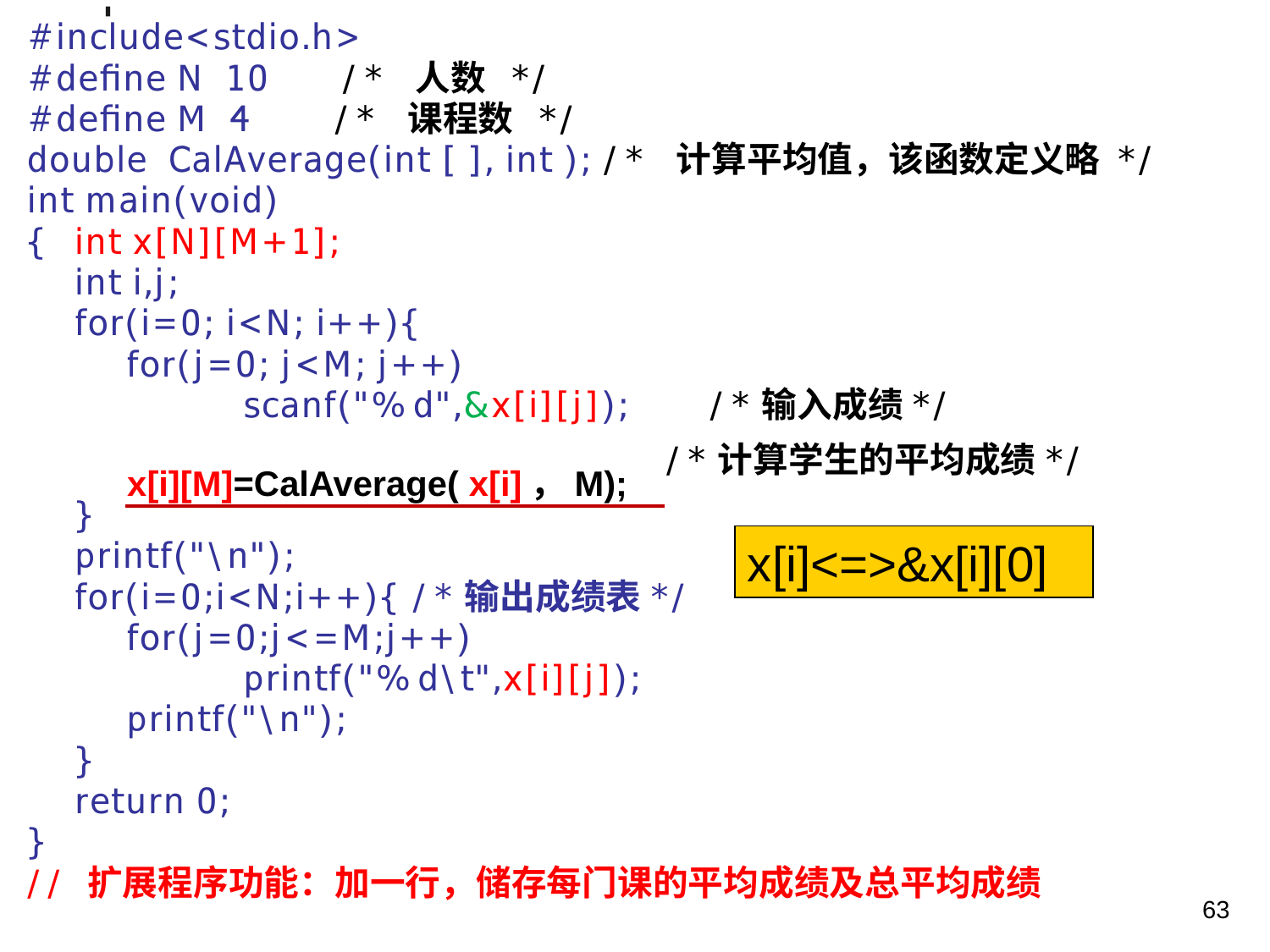

#include<stdio.h>
#define N  10       /*  人数  */
#define M  4        /*  课程数  */
double  CalAverage(int [ ], int ); /*  计算平均值，该函数定义略 */
int main(void)
{	int x[N][M+1];
	int i,j;
	for(i=0; i<N; i++){
	     for(j=0; j<M; j++)
		    scanf("%d",&x[i][j]);	/*输入成绩*/
	                                                         /*计算学生的平均成绩*/
	}
	printf("\n");
	for(i=0;i<N;i++){ /*输出成绩表*/
	     for(j=0;j<=M;j++)
		    printf("%d\t",x[i][j]);
	     printf("\n");
	}
	return 0;
}
// 扩展程序功能：加一行，储存每门课的平均成绩及总平均成绩
 x[i][M]=CalAverage( x[i]，M);
x[i]<=>&x[i][0]
63